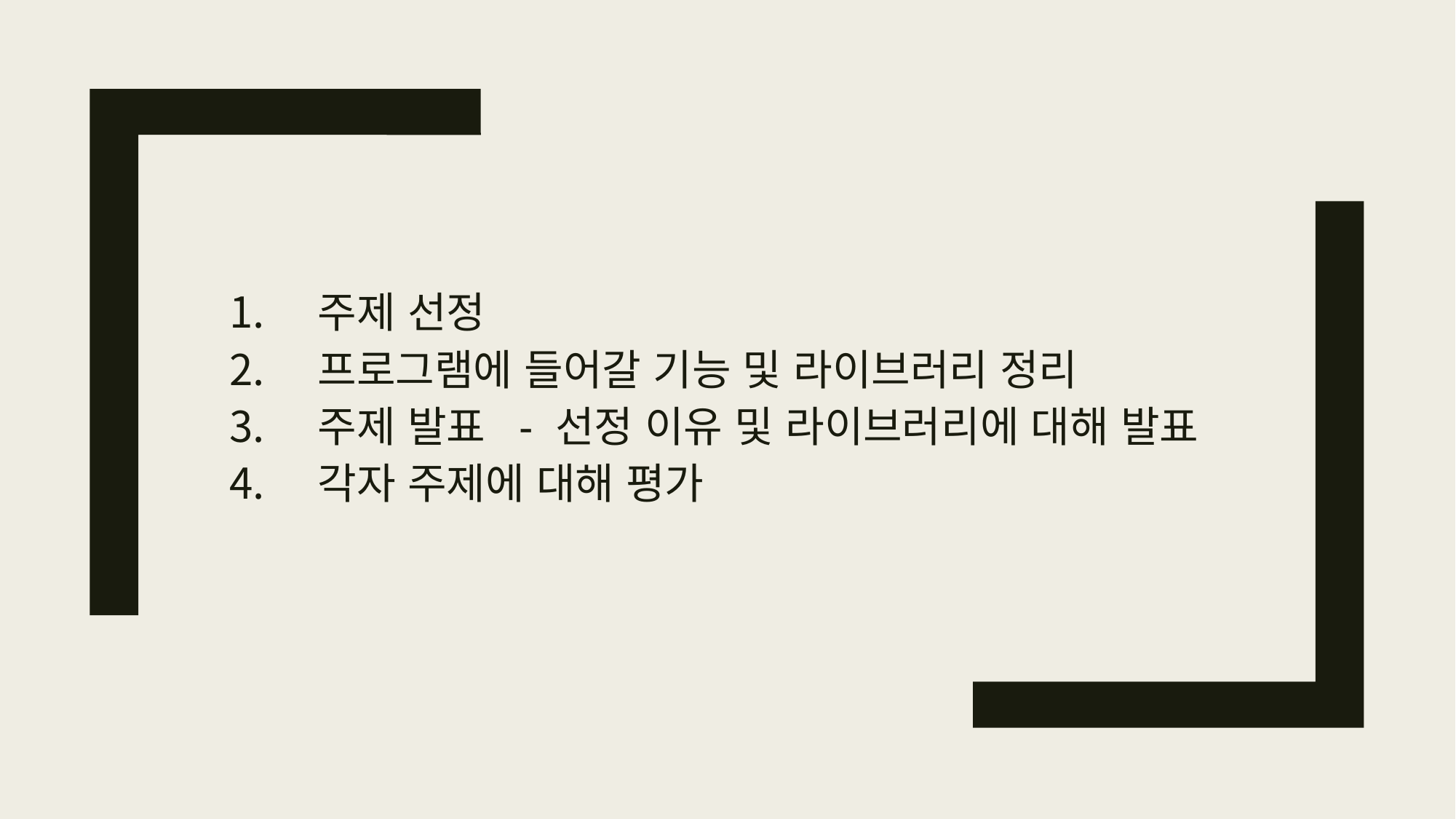

주제 선정
프로그램에 들어갈 기능 및 라이브러리 정리
주제 발표  - 선정 이유 및 라이브러리에 대해 발표
각자 주제에 대해 평가